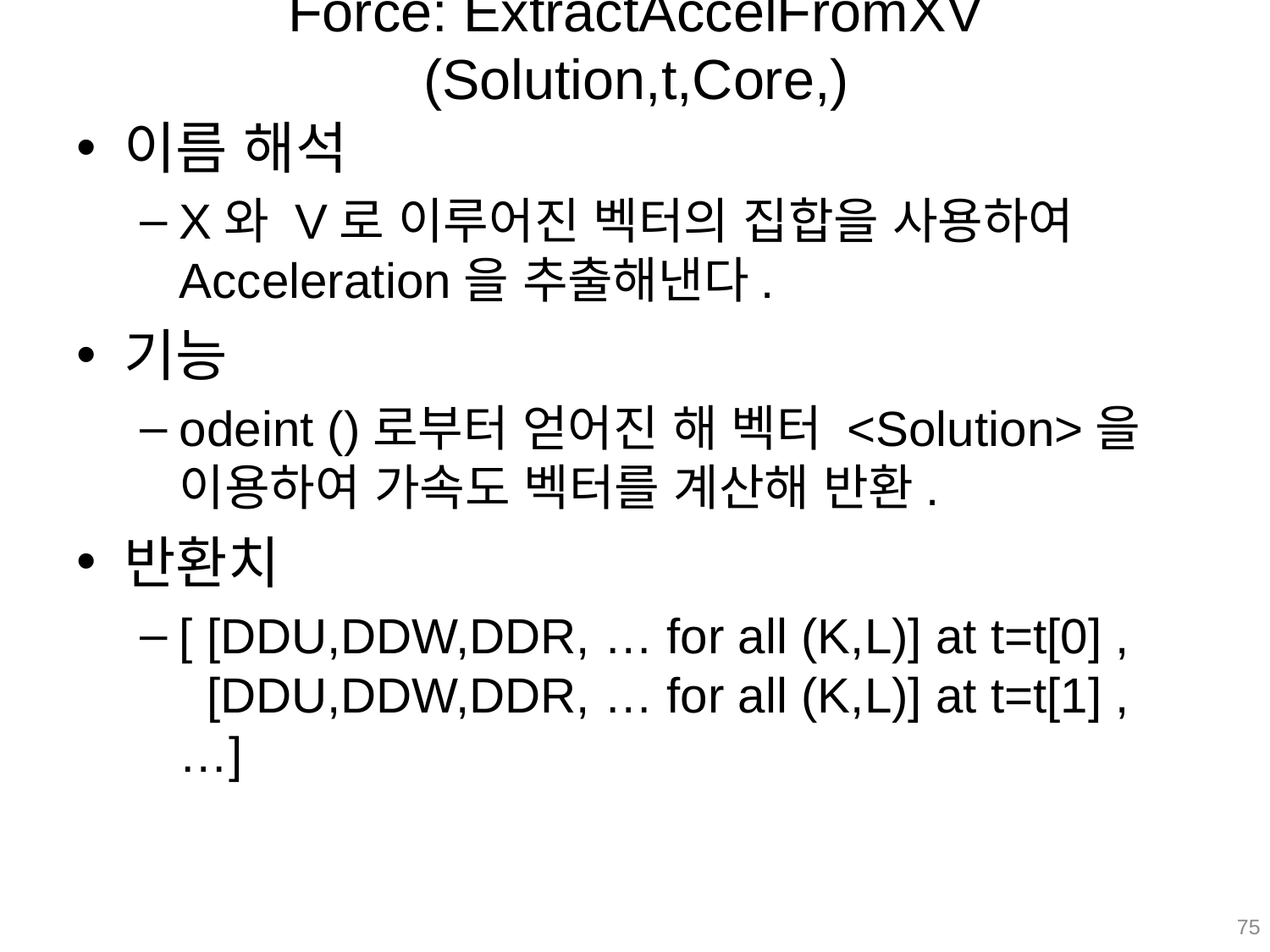

# Force: ExtractAccelFromXV (Solution,t,Core,)
이름 해석
X와 V로 이루어진 벡터의 집합을 사용하여Acceleration을 추출해낸다.
기능
odeint ()로부터 얻어진 해 벡터 <Solution>을 이용하여 가속도 벡터를 계산해 반환.
반환치
[ [DDU,DDW,DDR, … for all (K,L)] at t=t[0] ,
  [DDU,DDW,DDR, … for all (K,L)] at t=t[1] , …]

75